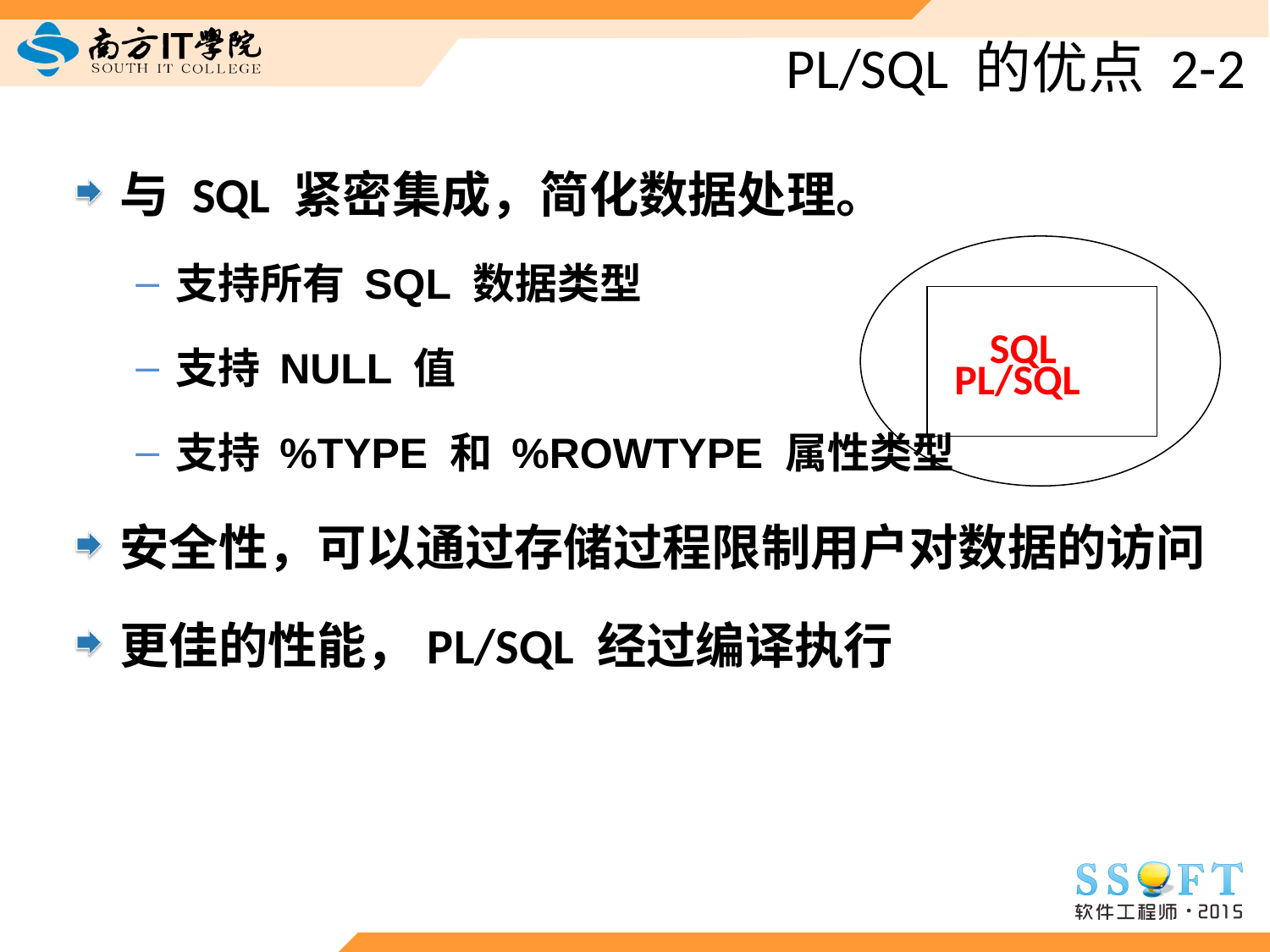

# PL/SQL 的优点 2-2
与 SQL 紧密集成，简化数据处理。
支持所有 SQL 数据类型
支持 NULL 值
支持 %TYPE 和 %ROWTYPE 属性类型
安全性，可以通过存储过程限制用户对数据的访问
更佳的性能，PL/SQL 经过编译执行

 PL/SQL

SQL